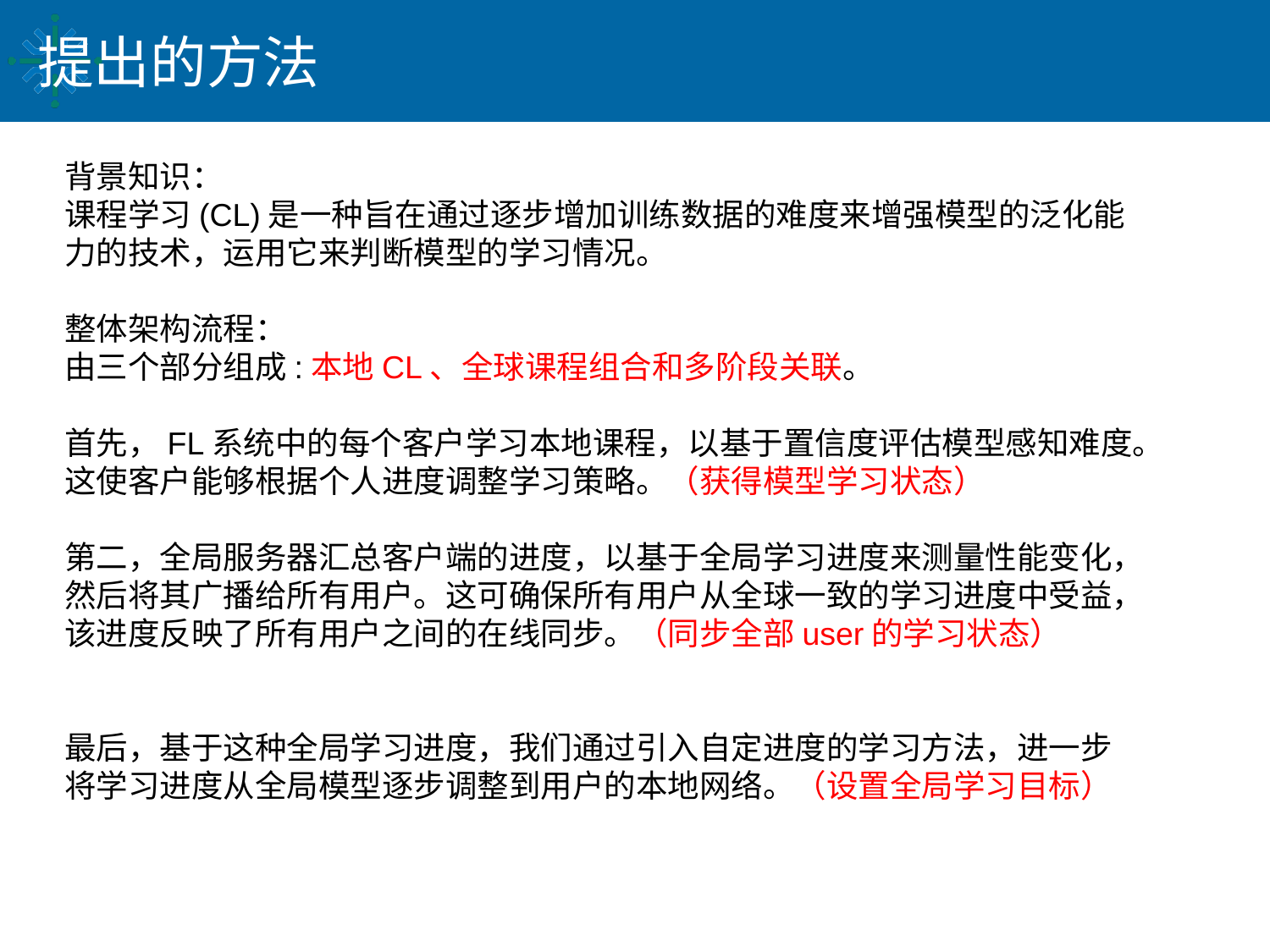

# 提出的方法
背景知识：
课程学习(CL)是一种旨在通过逐步增加训练数据的难度来增强模型的泛化能力的技术，运用它来判断模型的学习情况。

整体架构流程：
由三个部分组成:本地CL、全球课程组合和多阶段关联。

首先，FL系统中的每个客户学习本地课程，以基于置信度评估模型感知难度。这使客户能够根据个人进度调整学习策略。（获得模型学习状态）

第二，全局服务器汇总客户端的进度，以基于全局学习进度来测量性能变化，然后将其广播给所有用户。这可确保所有用户从全球一致的学习进度中受益，该进度反映了所有用户之间的在线同步。（同步全部user的学习状态）

最后，基于这种全局学习进度，我们通过引入自定进度的学习方法，进一步将学习进度从全局模型逐步调整到用户的本地网络。（设置全局学习目标）